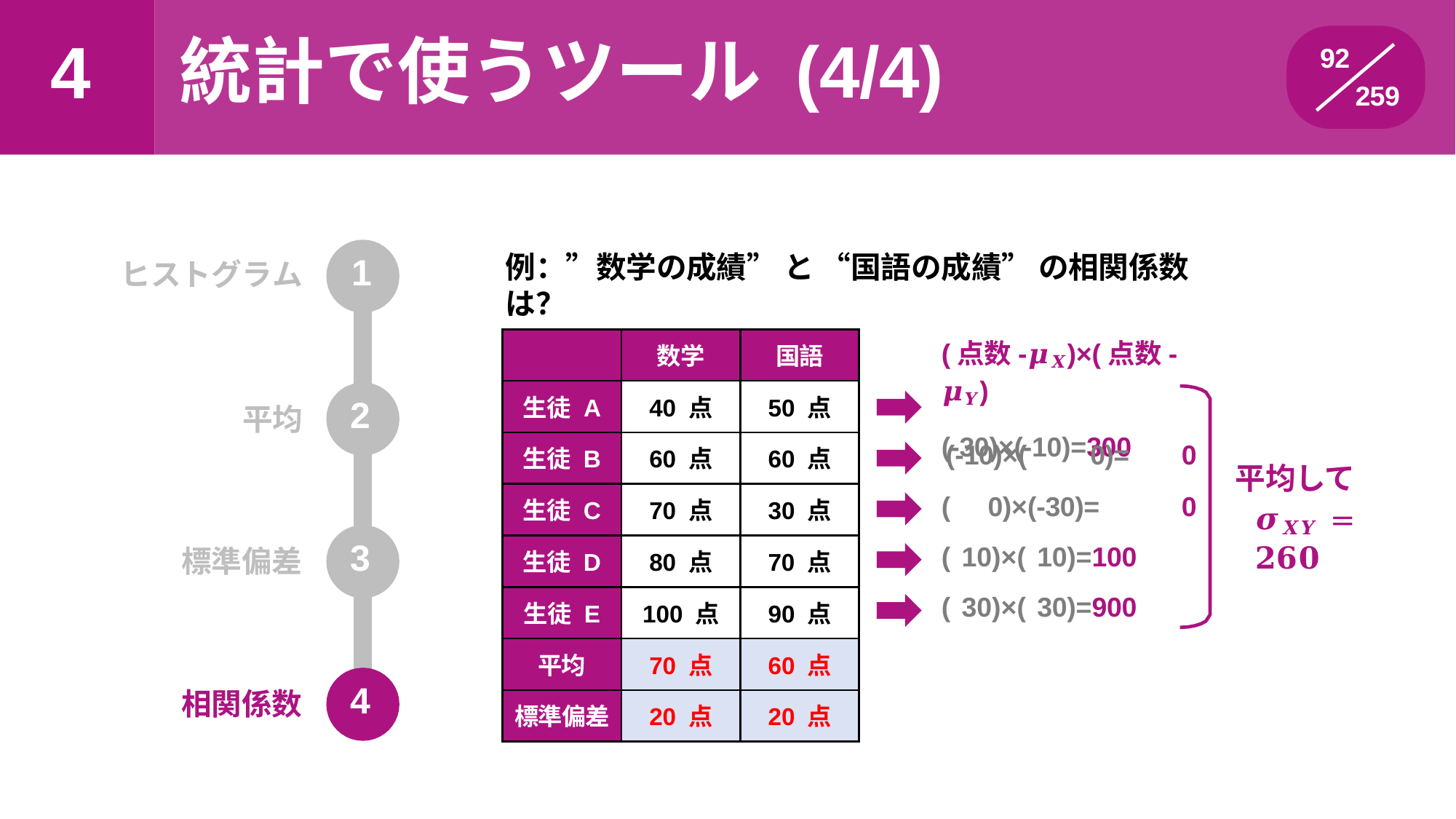

統計で使うツール (4/4)
# 4
92
259

例：”数学の成績” と “国語の成績” の相関係数は？
ヒストグラム	1
|  | 数学 | 国語 |
| --- | --- | --- |
| 生徒 A | 40 点 | 50 点 |
| 生徒 B | 60 点 | 60 点 |
| 生徒 C | 70 点 | 30 点 |
| 生徒 D | 80 点 | 70 点 |
| 生徒 E | 100 点 | 90 点 |
| 平均 | 70 点 | 60 点 |
| 標準偏差 | 20 点 | 20 点 |
(点数-𝝁𝑿)×(点数-𝝁𝒀)
(-30)×(-10)=300

2

平均
(-10)×(	0)=	0
0

平均して
𝝈𝑿𝒀 = 𝟐𝟔𝟎
(	0)×(-30)=

( 10)×( 10)=100
( 30)×( 30)=900

3
標準偏差

4
相関係数